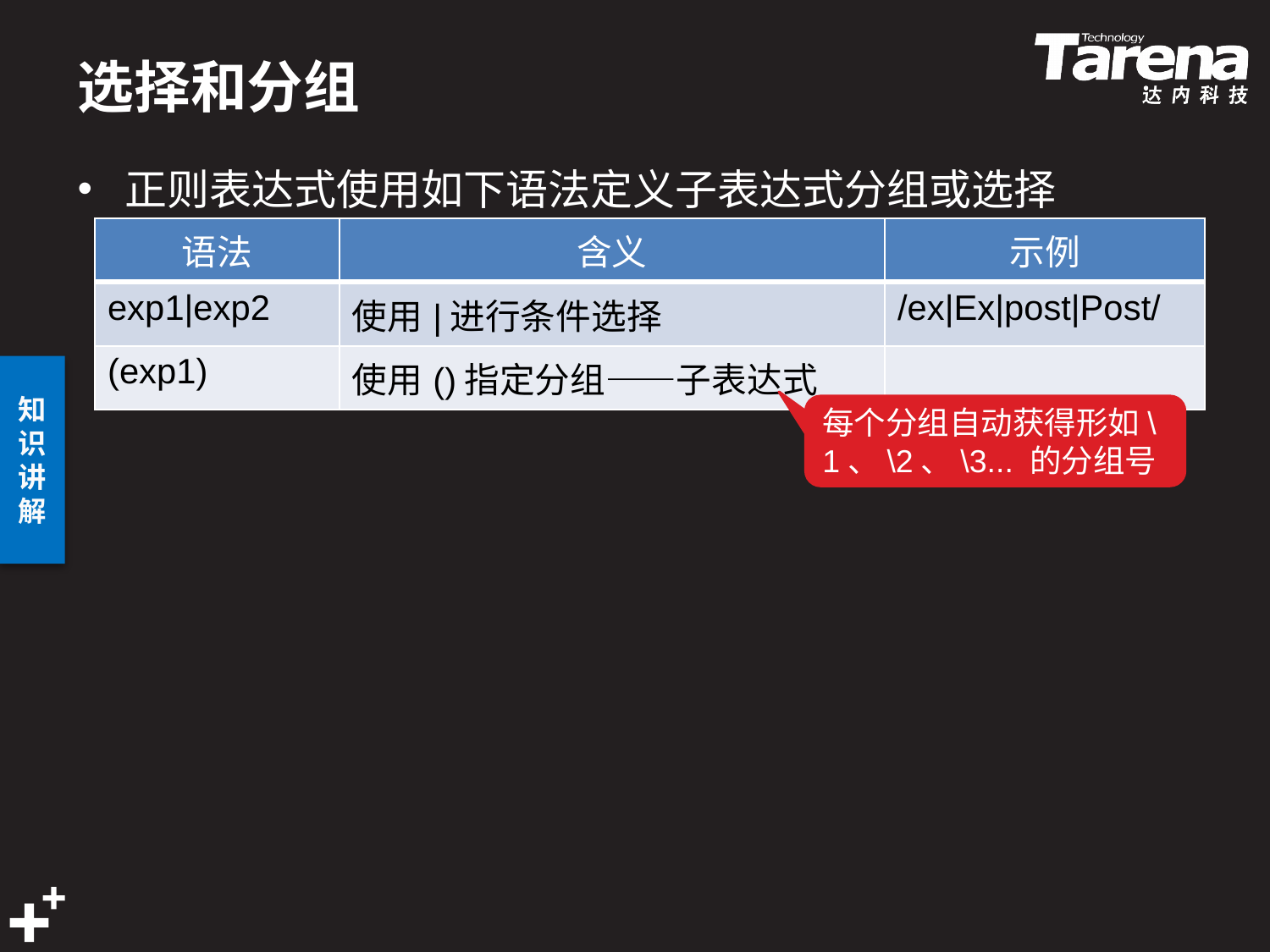

# 选择和分组
正则表达式使用如下语法定义子表达式分组或选择
| 语法 | 含义 | 示例 |
| --- | --- | --- |
| exp1|exp2 | 使用|进行条件选择 | /ex|Ex|post|Post/ |
| (exp1) | 使用()指定分组——子表达式 |  |
每个分组自动获得形如\1、\2、\3... 的分组号